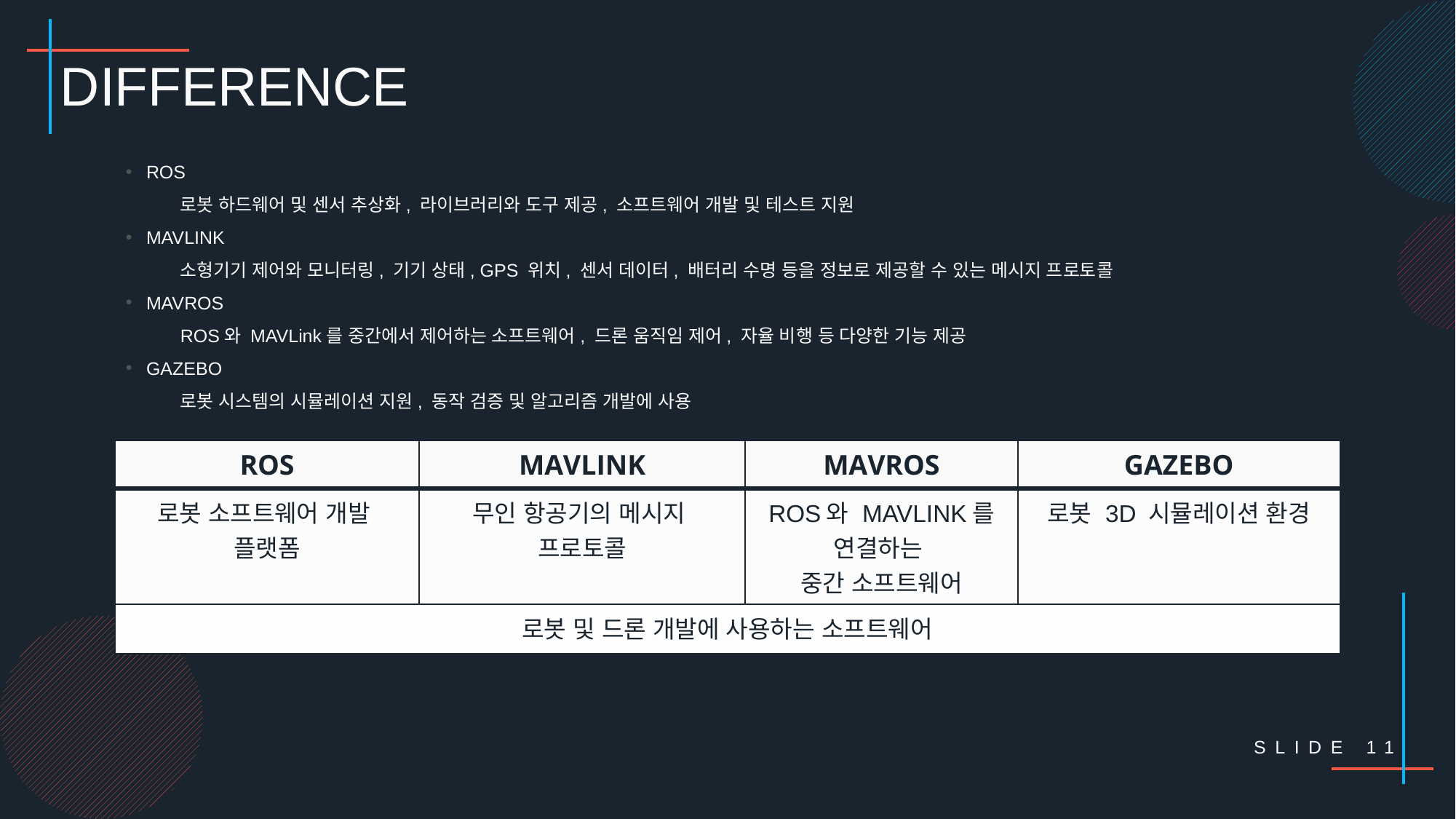

DIFFERENCE
ROS
로봇 하드웨어 및 센서 추상화, 라이브러리와 도구 제공, 소프트웨어 개발 및 테스트 지원
MAVLINK
소형기기 제어와 모니터링, 기기 상태, GPS 위치, 센서 데이터, 배터리 수명 등을 정보로 제공할 수 있는 메시지 프로토콜
MAVROS
ROS와 MAVLink를 중간에서 제어하는 소프트웨어, 드론 움직임 제어, 자율 비행 등 다양한 기능 제공
GAZEBO
로봇 시스템의 시뮬레이션 지원, 동작 검증 및 알고리즘 개발에 사용
| ROS | MAVLINK | MAVROS | GAZEBO |
| --- | --- | --- | --- |
| 로봇 소프트웨어 개발 플랫폼 | 무인 항공기의 메시지 프로토콜 | ROS와 MAVLINK를 연결하는 중간 소프트웨어 | 로봇 3D 시뮬레이션 환경 |
| 로봇 및 드론 개발에 사용하는 소프트웨어 |  |  |  |